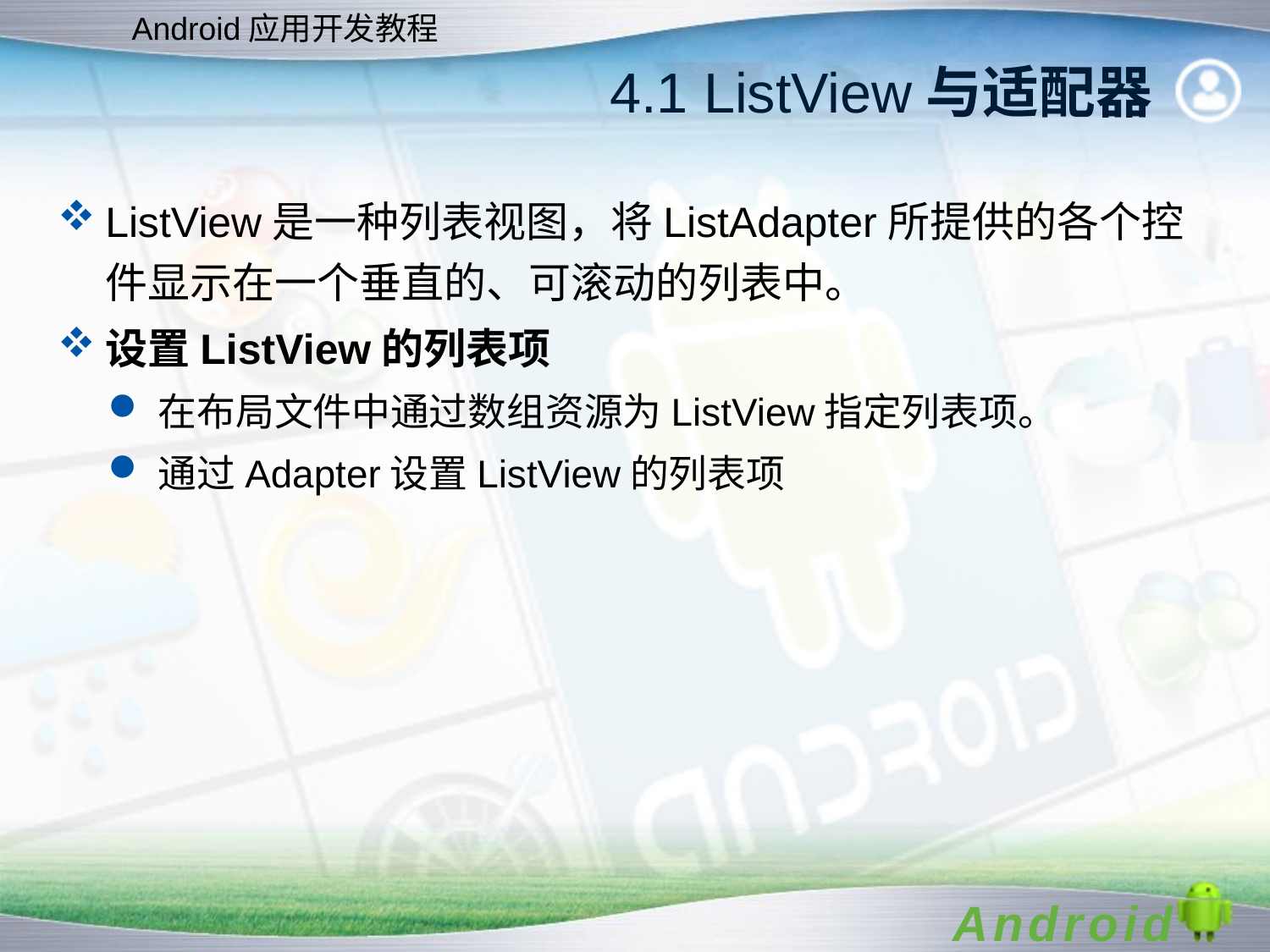

# 4.1 ListView与适配器
ListView是一种列表视图，将ListAdapter所提供的各个控件显示在一个垂直的、可滚动的列表中。
设置ListView的列表项
在布局文件中通过数组资源为ListView指定列表项。
通过Adapter设置ListView的列表项